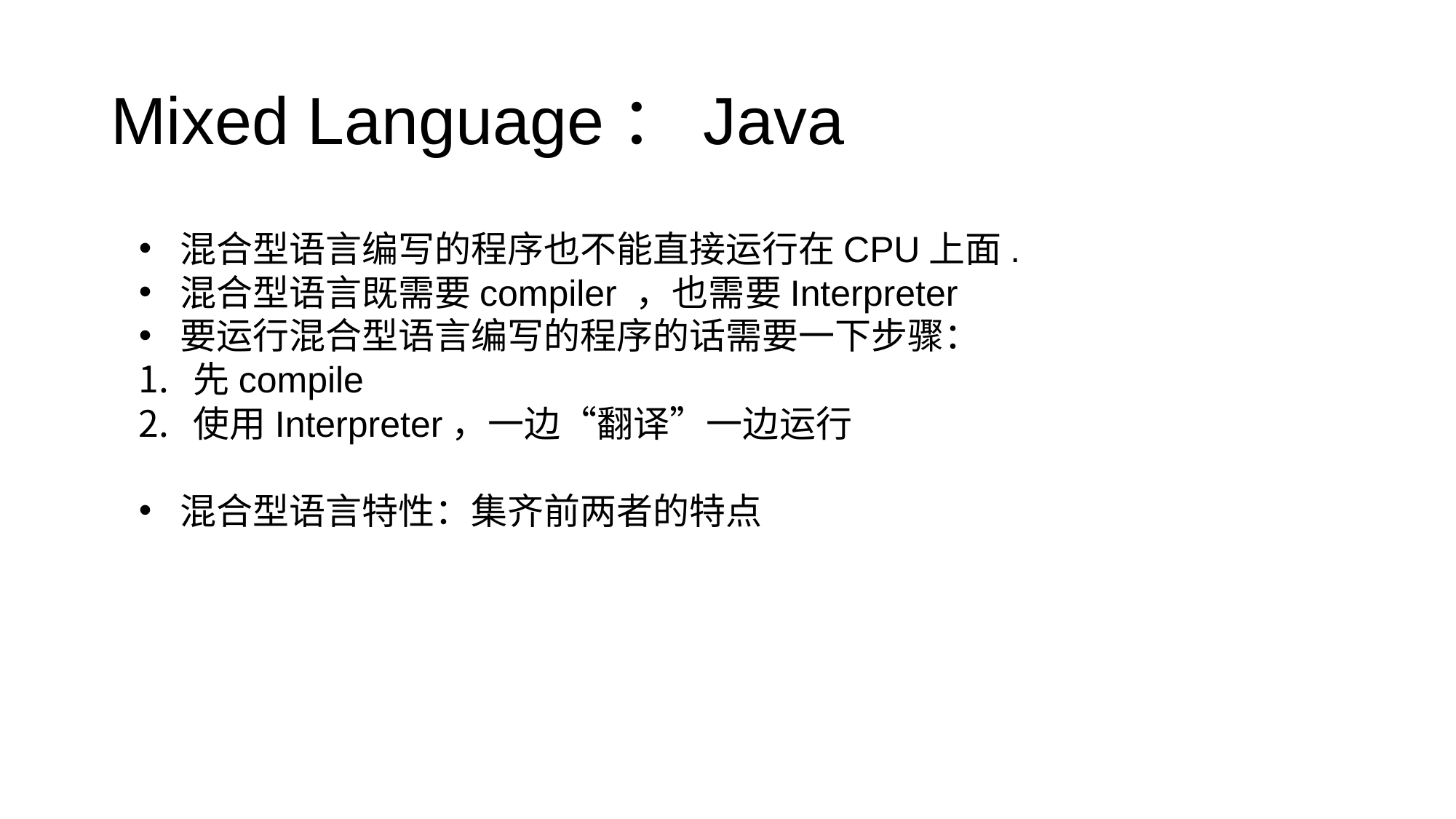

# Mixed Language：Java
混合型语言编写的程序也不能直接运行在CPU上面.
混合型语言既需要compiler ，也需要Interpreter
要运行混合型语言编写的程序的话需要一下步骤：
先compile
使用Interpreter，一边“翻译”一边运行

混合型语言特性：集齐前两者的特点